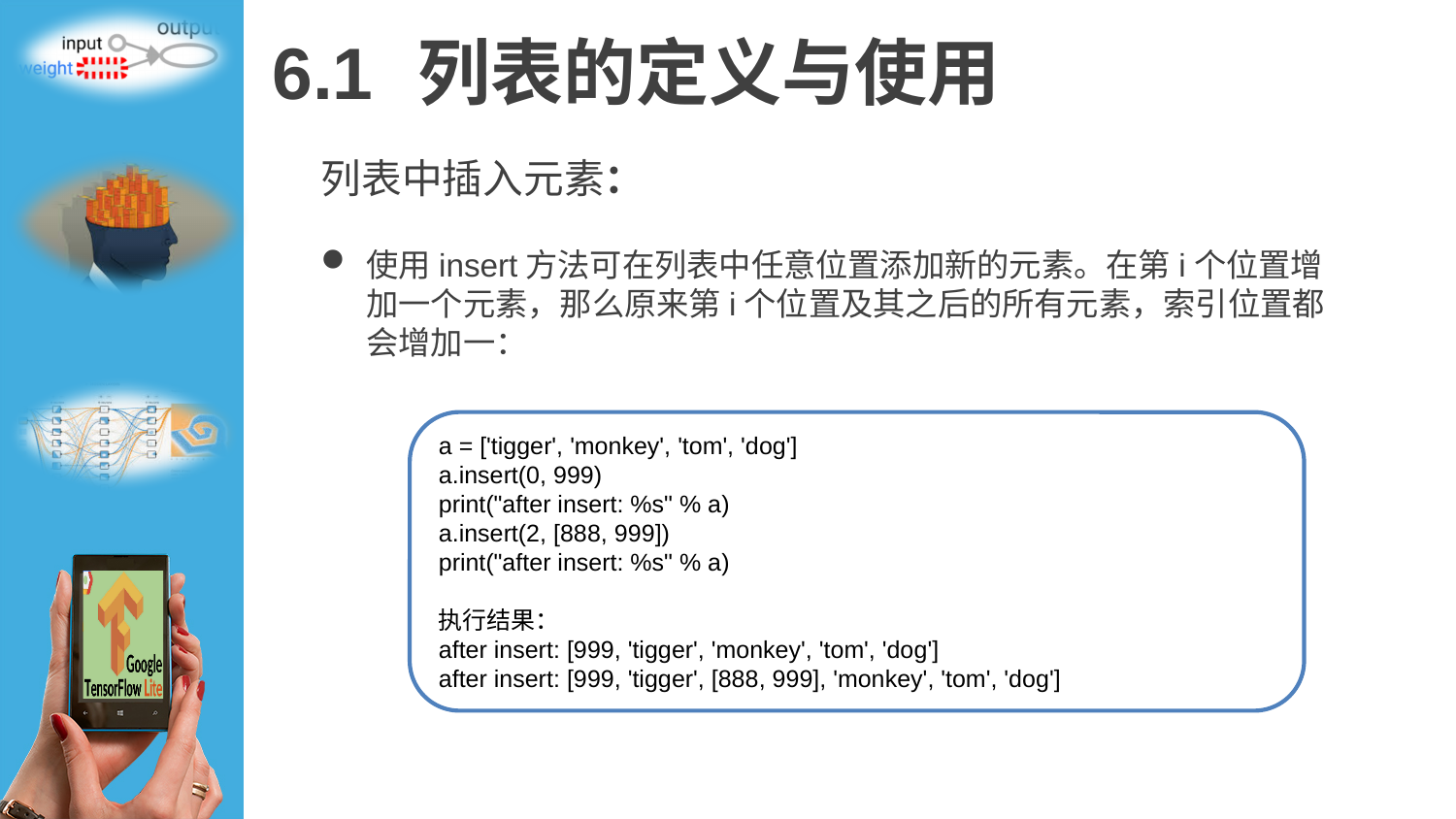

# 6.1 	列表的定义与使用
列表中插入元素：
使用insert方法可在列表中任意位置添加新的元素。在第i个位置增加一个元素，那么原来第i个位置及其之后的所有元素，索引位置都会增加一：

a = ['tigger', 'monkey', 'tom', 'dog']
a.insert(0, 999)
print("after insert: %s" % a)
a.insert(2, [888, 999])
print("after insert: %s" % a)

执行结果：
after insert: [999, 'tigger', 'monkey', 'tom', 'dog']
after insert: [999, 'tigger', [888, 999], 'monkey', 'tom', 'dog']